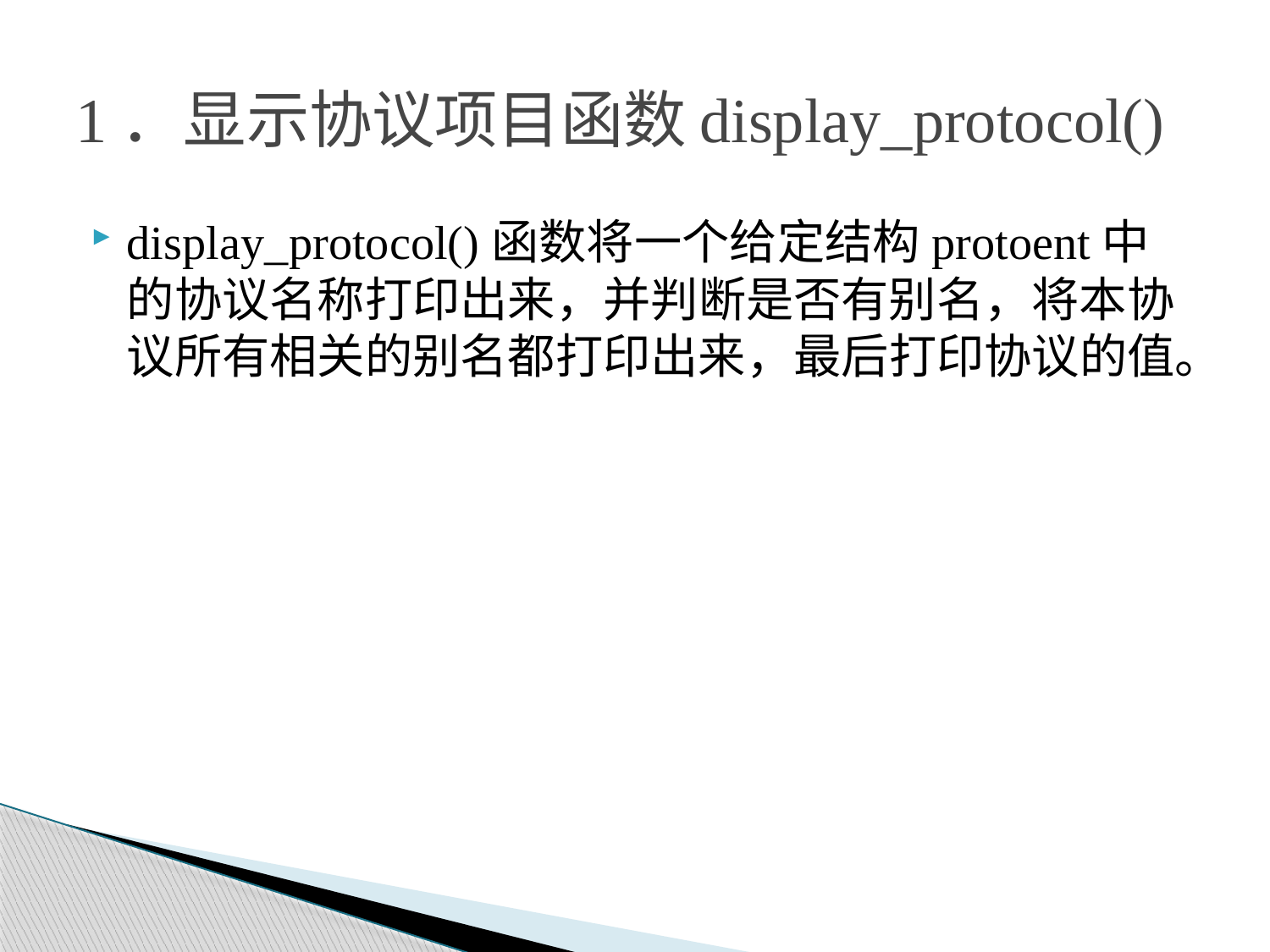

# 1．显示协议项目函数display_protocol()
display_protocol()函数将一个给定结构protoent中的协议名称打印出来，并判断是否有别名，将本协议所有相关的别名都打印出来，最后打印协议的值。